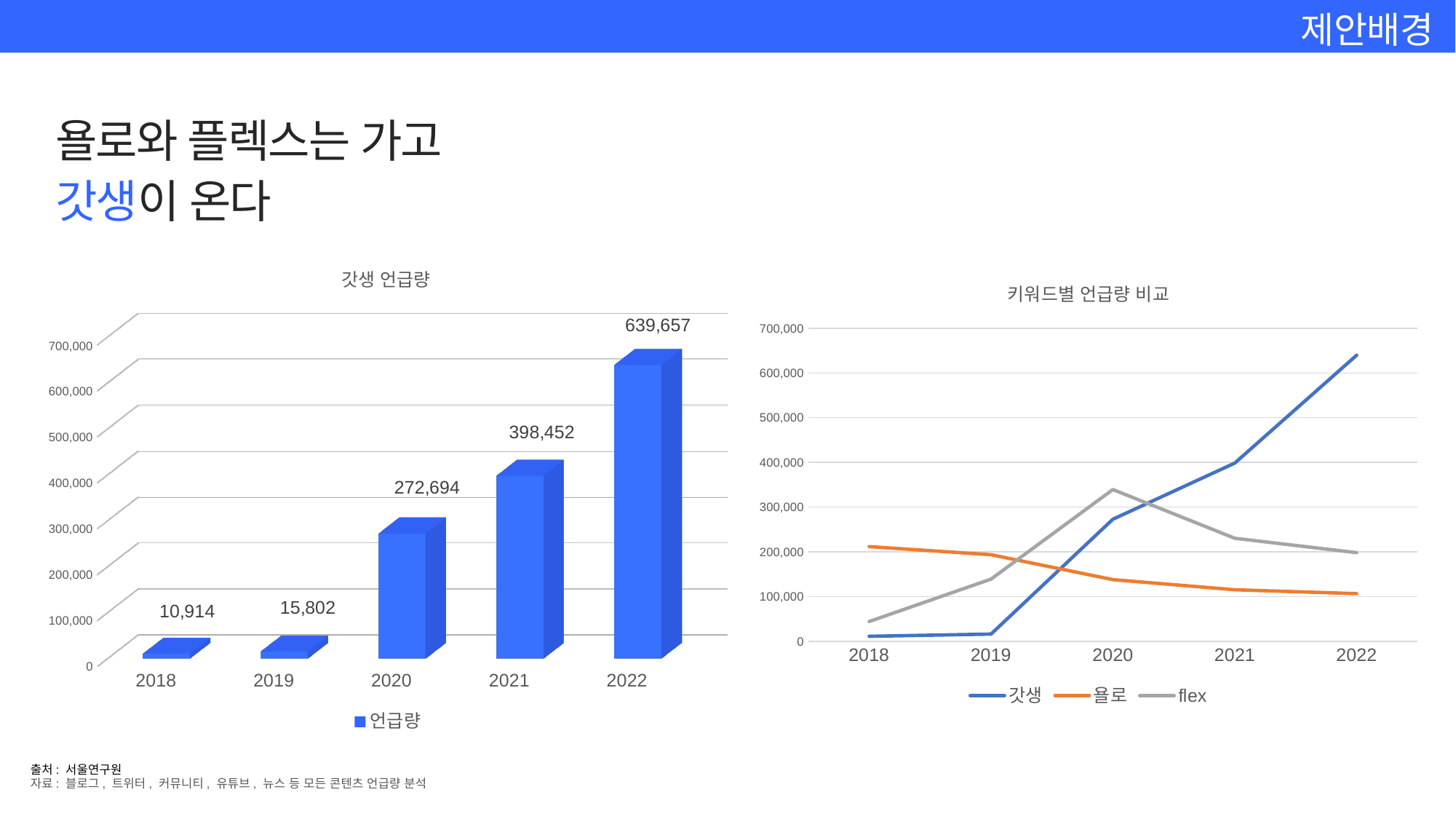

제안배경
욜로와 플렉스는 가고
갓생이 온다

[unsupported chart]

### Chart: 키워드별 언급량 비교

| Category | 갓생 | 욜로 | flex |
|---|---|---|---|
| 2018 | 10914.0 | 211471.0 | 43904.0 |
| 2019 | 15802.0 | 193333.0 | 138798.0 |
| 2020 | 272694.0 | 137613.0 | 339128.0 |
| 2021 | 398452.0 | 114956.0 | 230102.0 |
| 2022 | 639657.0 | 106281.0 | 197899.0 |
출처: 서울연구원
자료: 블로그, 트위터, 커뮤니티, 유튜브, 뉴스 등 모든 콘텐츠 언급량 분석